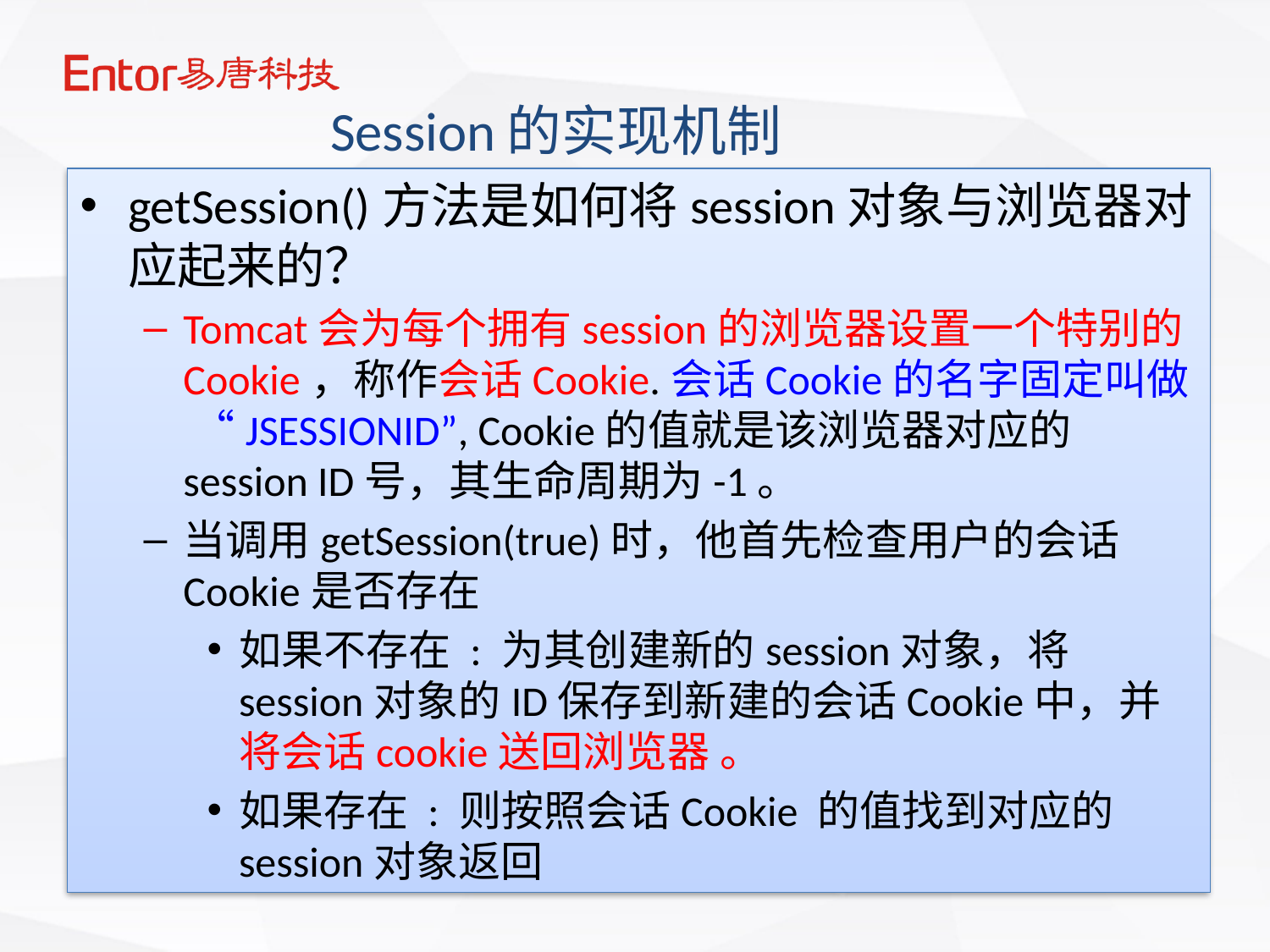

Session的实现机制
getSession()方法是如何将session对象与浏览器对应起来的？
Tomcat会为每个拥有session的浏览器设置一个特别的Cookie，称作会话Cookie.会话Cookie的名字固定叫做  “JSESSIONID”, Cookie的值就是该浏览器对应的session ID号，其生命周期为-1。
当调用getSession(true)时，他首先检查用户的会话Cookie是否存在
如果不存在 : 为其创建新的session对象，将session对象的ID保存到新建的会话Cookie中，并将会话cookie送回浏览器 。
如果存在 : 则按照会话Cookie 的值找到对应的session对象返回